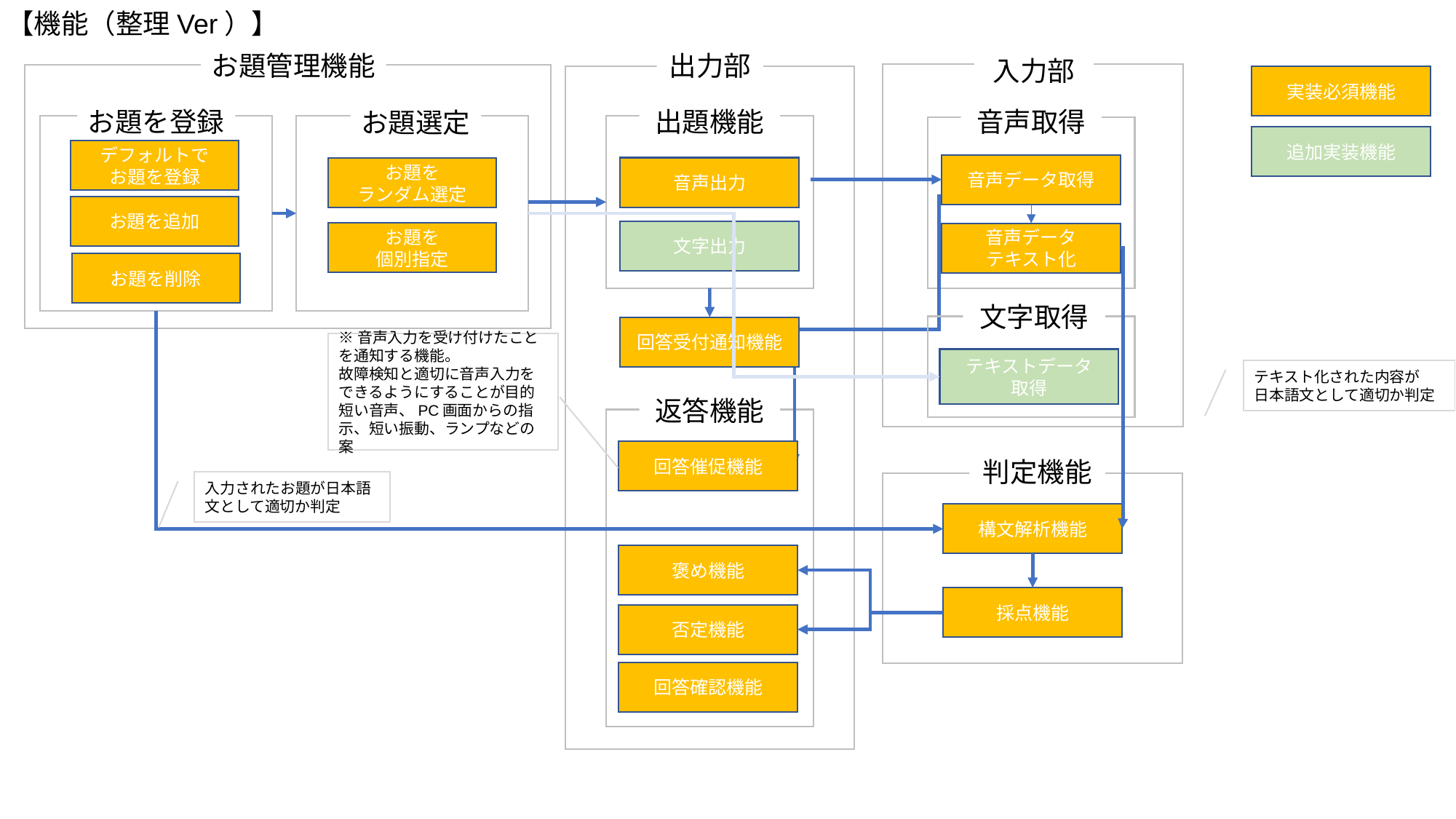

【機能（整理Ver）】
お題管理機能
出力部
入力部

実装必須機能

出題機能
音声取得
お題を登録
お題選定

追加実装機能
デフォルトで
お題を登録
音声データ取得
音声出力
お題を
ランダム選定
お題を追加
文字出力
お題を
個別指定
音声データ
テキスト化
お題を削除
文字取得

回答受付通知機能
※音声入力を受け付けたことを通知する機能。
故障検知と適切に音声入力をできるようにすることが目的
短い音声、PC画面からの指示、短い振動、ランプなどの案
テキストデータ
取得
テキスト化された内容が
日本語文として適切か判定
返答機能

回答催促機能
判定機能
入力されたお題が日本語文として適切か判定

構文解析機能
褒め機能
採点機能
否定機能
回答確認機能